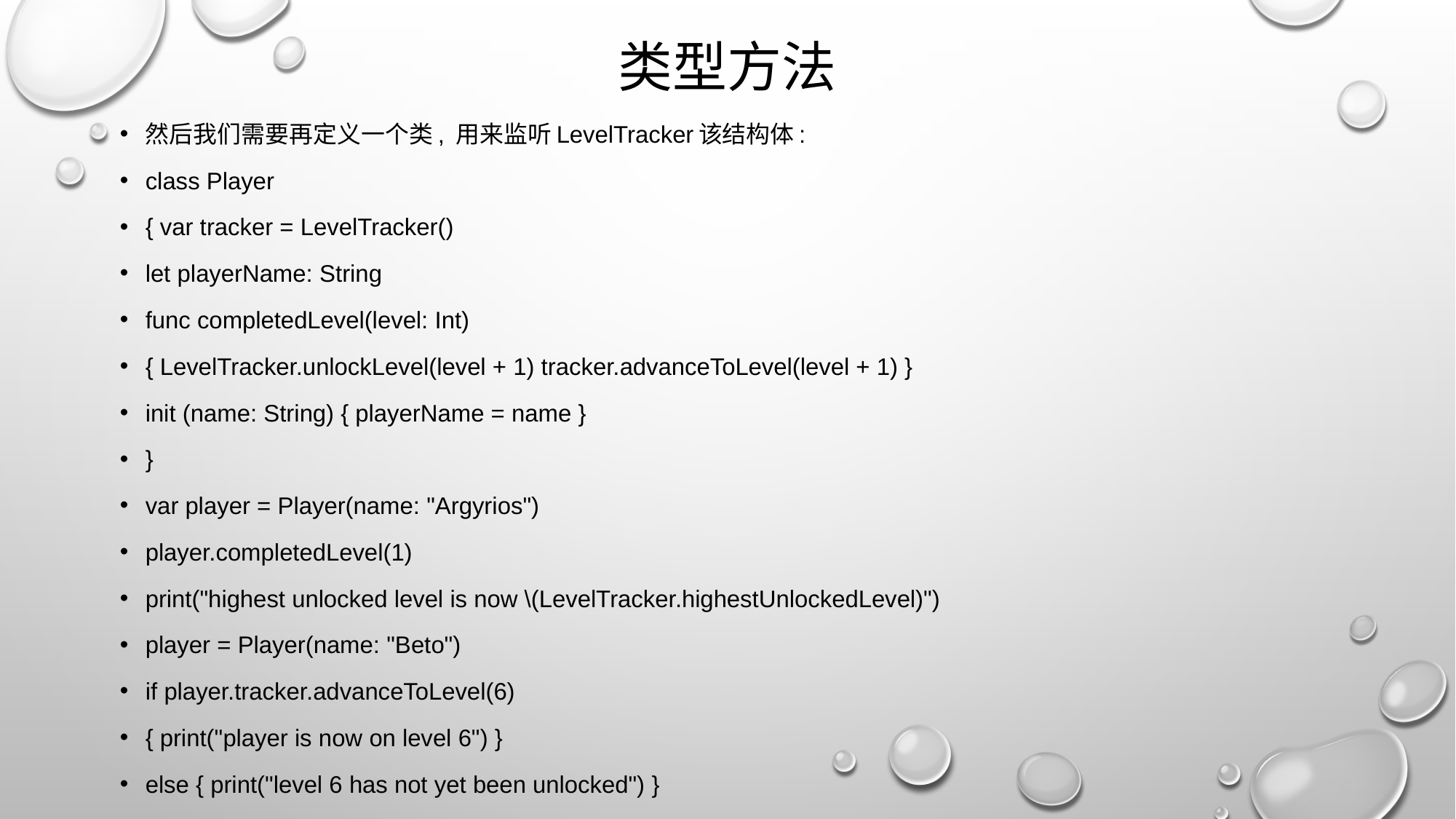

# 类型方法
然后我们需要再定义一个类, 用来监听LevelTracker该结构体:
class Player
{ var tracker = LevelTracker()
let playerName: String
func completedLevel(level: Int)
{ LevelTracker.unlockLevel(level + 1) tracker.advanceToLevel(level + 1) }
init (name: String) { playerName = name }
}
var player = Player(name: "Argyrios")
player.completedLevel(1)
print("highest unlocked level is now \(LevelTracker.highestUnlockedLevel)")
player = Player(name: "Beto")
if player.tracker.advanceToLevel(6)
{ print("player is now on level 6") }
else { print("level 6 has not yet been unlocked") }